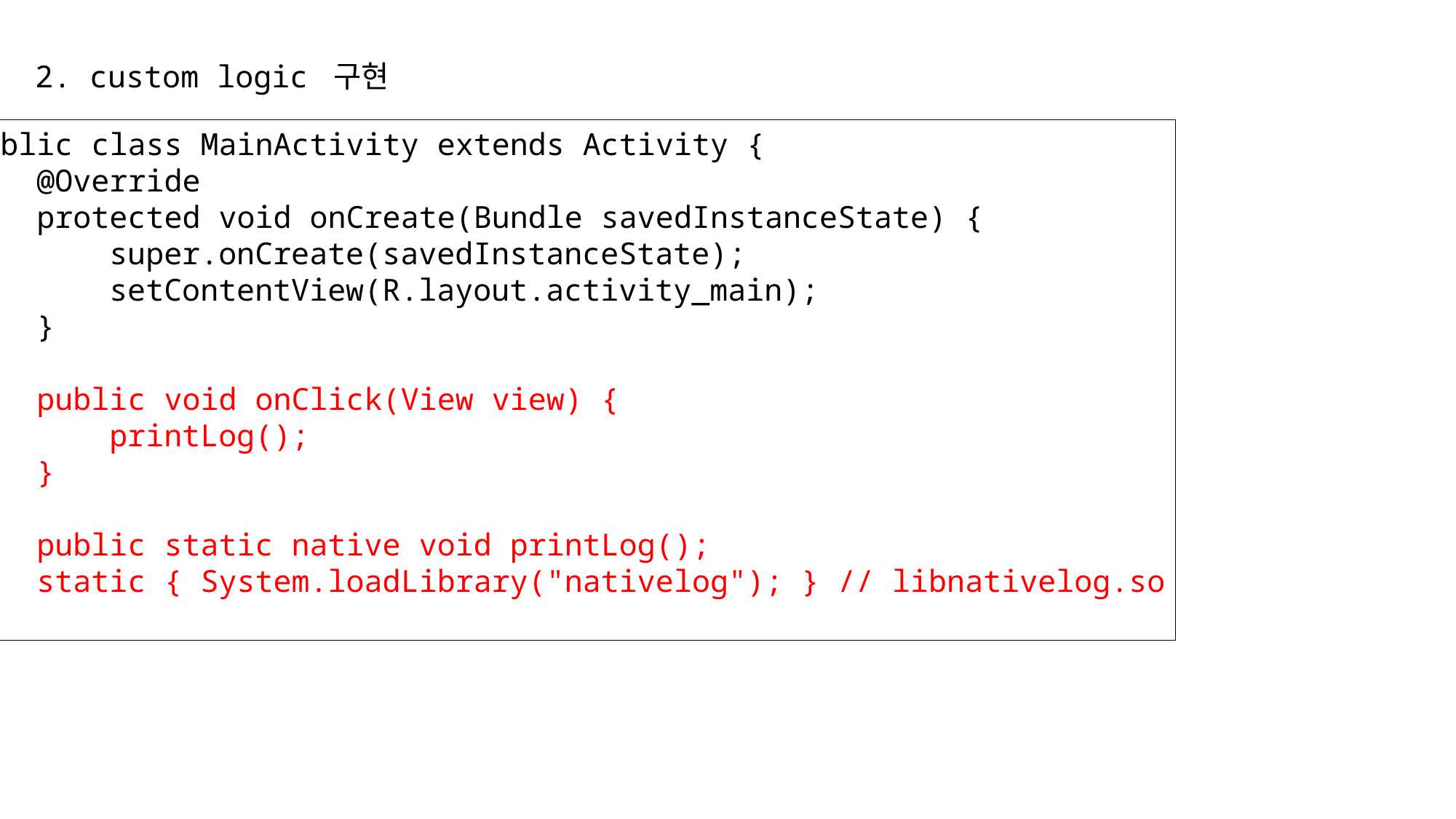

2. custom logic 구현
public class MainActivity extends Activity {
    @Override
    protected void onCreate(Bundle savedInstanceState) {
        super.onCreate(savedInstanceState);
        setContentView(R.layout.activity_main);
    }

    public void onClick(View view) {
        printLog();
    }

    public static native void printLog();
    static { System.loadLibrary("nativelog"); } // libnativelog.so
}